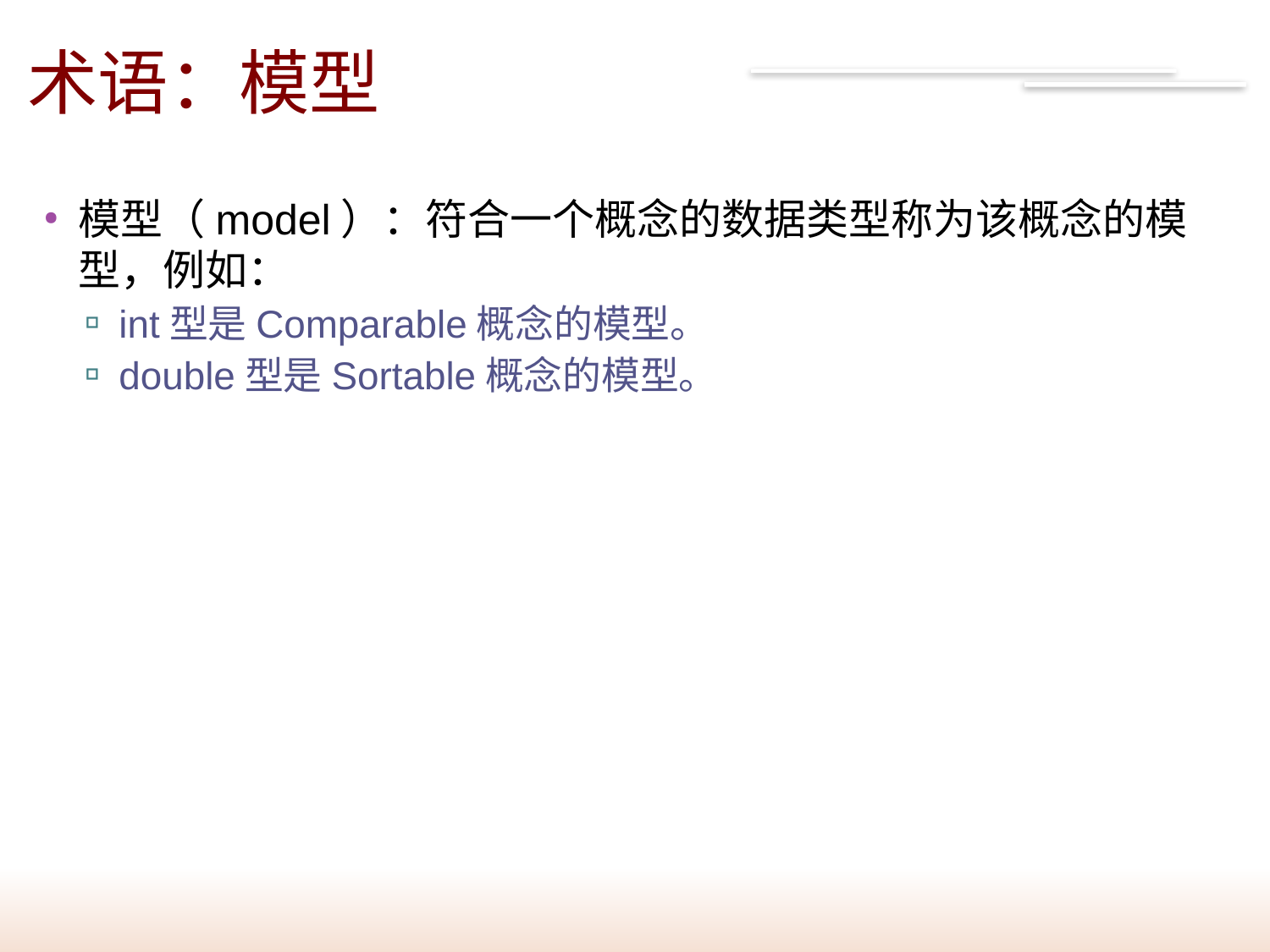

# 术语：模型
7
模型（model）：符合一个概念的数据类型称为该概念的模型，例如：
int型是Comparable概念的模型。
double型是Sortable概念的模型。